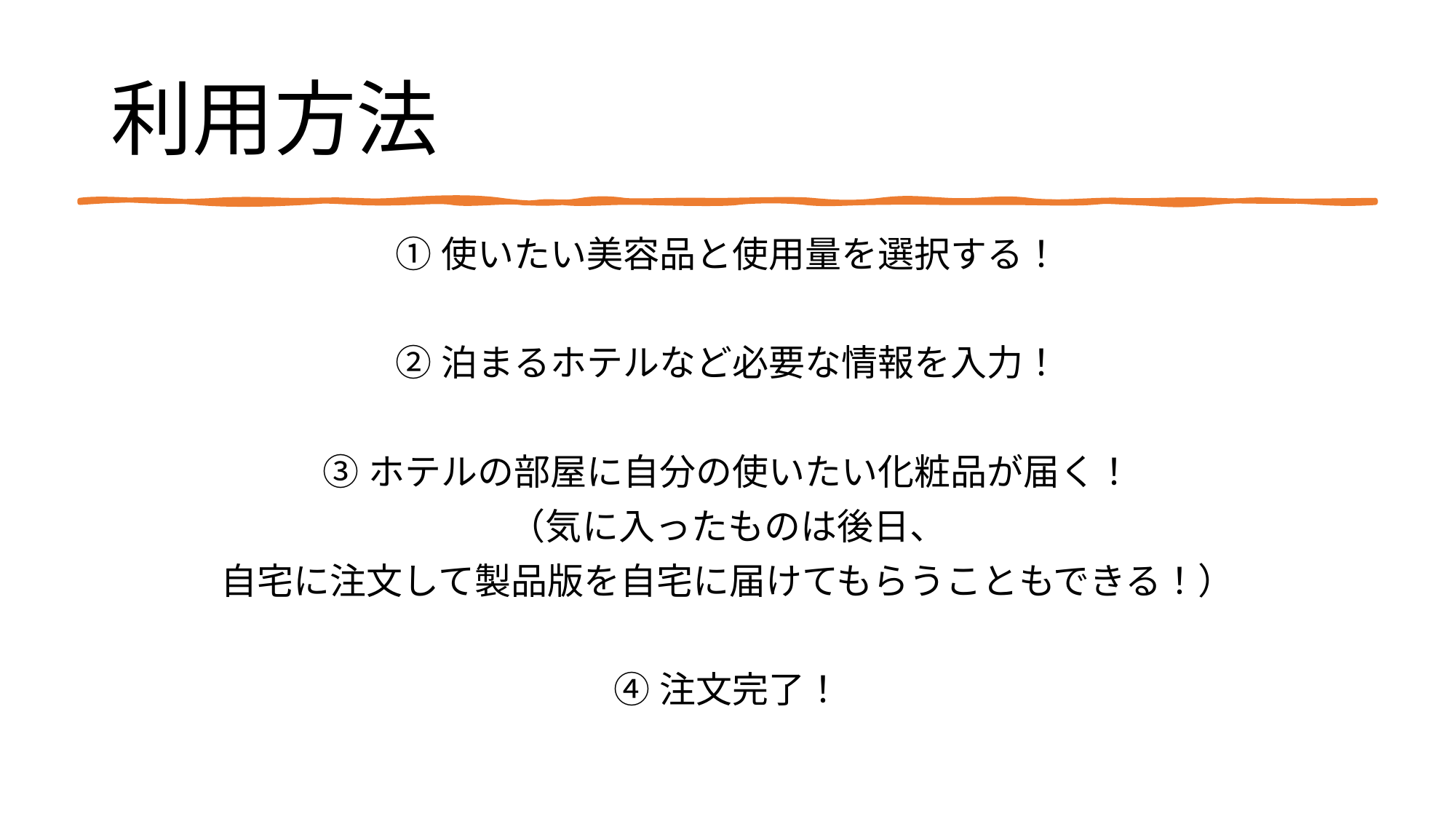

# 利用方法

①使いたい美容品と使用量を選択する！

②泊まるホテルなど必要な情報を入力！

③ホテルの部屋に自分の使いたい化粧品が届く！
（気に入ったものは後日、
自宅に注文して製品版を自宅に届けてもらうこともできる！）

④注文完了！